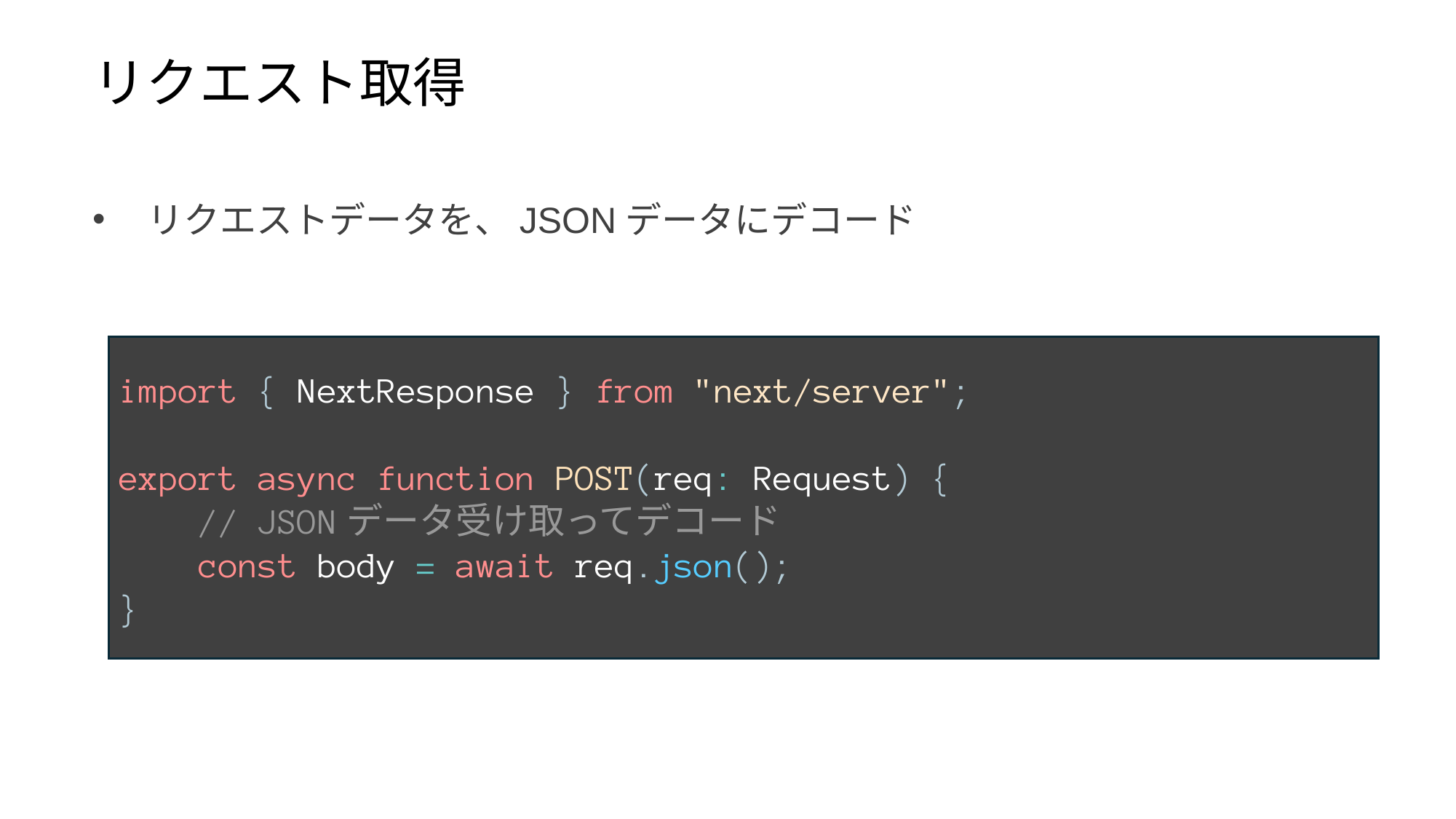

リクエスト取得
リクエストデータを、JSONデータにデコード
import { NextResponse } from "next/server";

export async function POST(req: Request) {
    // JSONデータ受け取ってデコード
    const body = await req.json();
}